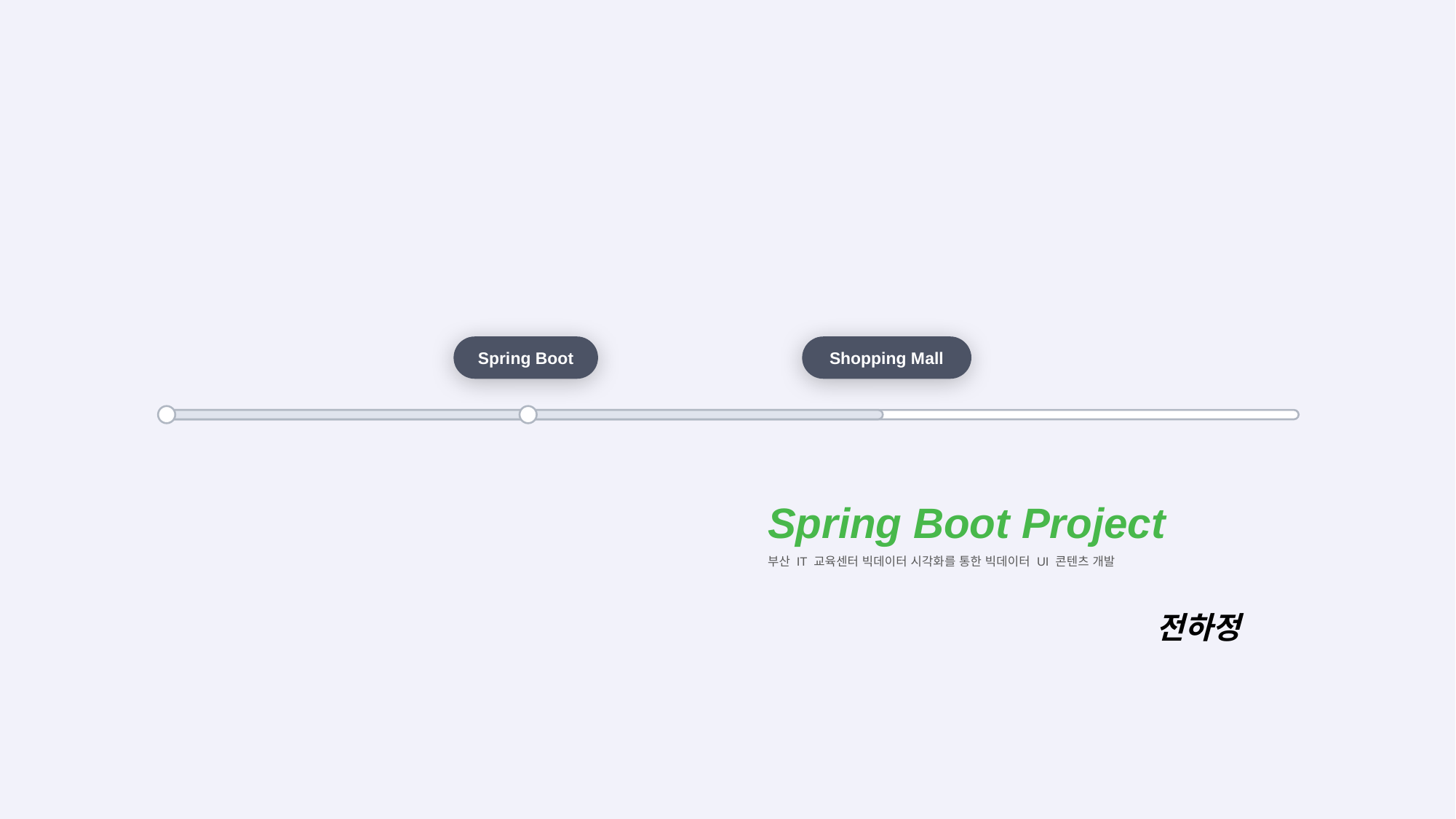

Spring Boot
Shopping Mall

Spring Boot Project
부산 IT 교육센터 빅데이터 시각화를 통한 빅데이터 UI 콘텐츠 개발

			                 전하정